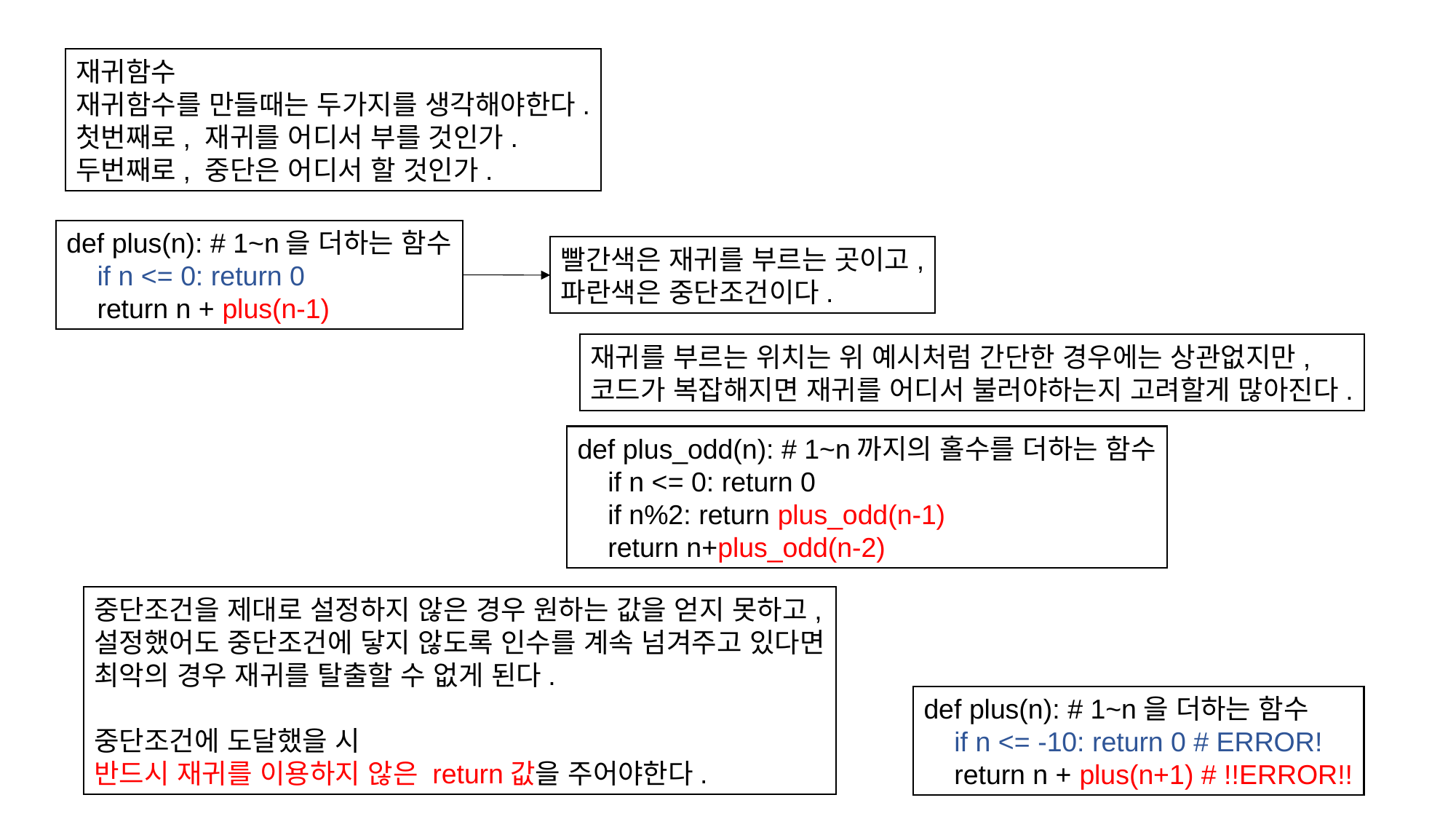

재귀함수
재귀함수를 만들때는 두가지를 생각해야한다.
첫번째로, 재귀를 어디서 부를 것인가.
두번째로, 중단은 어디서 할 것인가.
def plus(n): # 1~n을 더하는 함수
    if n <= 0: return 0
    return n + plus(n-1)
빨간색은 재귀를 부르는 곳이고,
파란색은 중단조건이다.
재귀를 부르는 위치는 위 예시처럼 간단한 경우에는 상관없지만,
코드가 복잡해지면 재귀를 어디서 불러야하는지 고려할게 많아진다.
def plus_odd(n): # 1~n까지의 홀수를 더하는 함수
    if n <= 0: return 0
    if n%2: return plus_odd(n-1)
    return n+plus_odd(n-2)
중단조건을 제대로 설정하지 않은 경우 원하는 값을 얻지 못하고,
설정했어도 중단조건에 닿지 않도록 인수를 계속 넘겨주고 있다면
최악의 경우 재귀를 탈출할 수 없게 된다.

중단조건에 도달했을 시
반드시 재귀를 이용하지 않은 return값을 주어야한다.
def plus(n): # 1~n을 더하는 함수
    if n <= -10: return 0 # ERROR!
    return n + plus(n+1) # !!ERROR!!